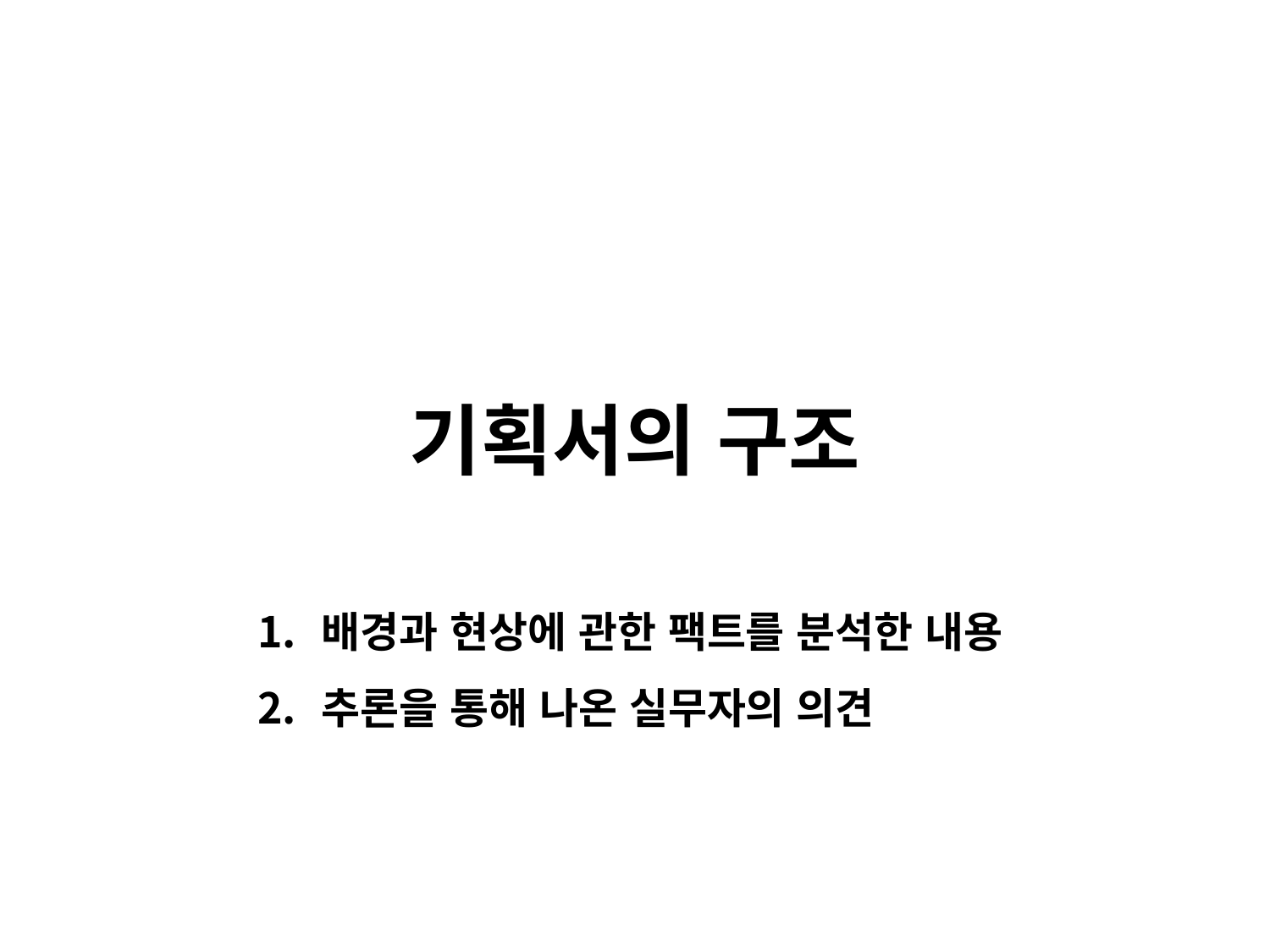

# 기획서의 구조
배경과 현상에 관한 팩트를 분석한 내용
추론을 통해 나온 실무자의 의견